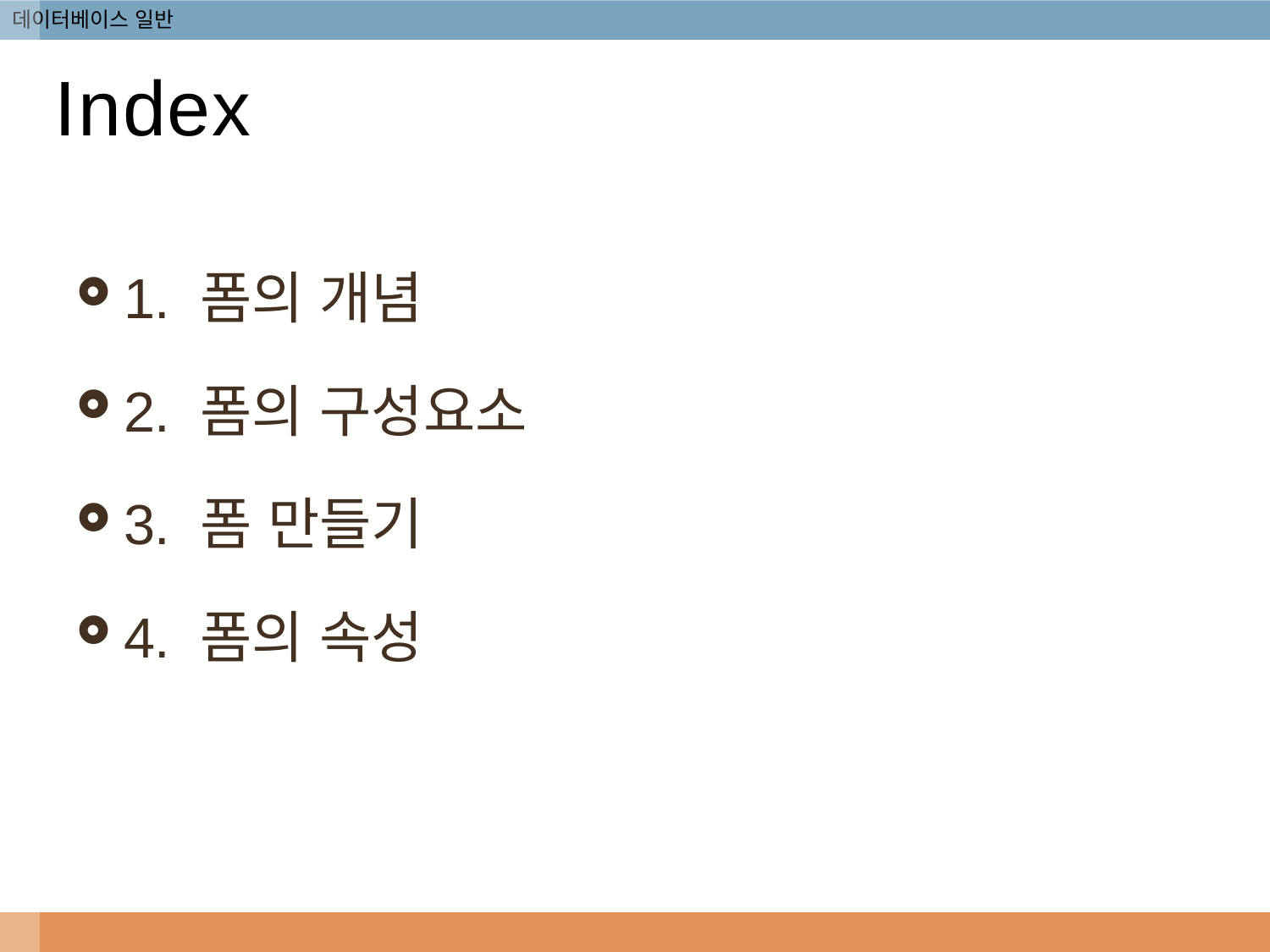

# Index
1. 폼의 개념
2. 폼의 구성요소
3. 폼 만들기
4. 폼의 속성